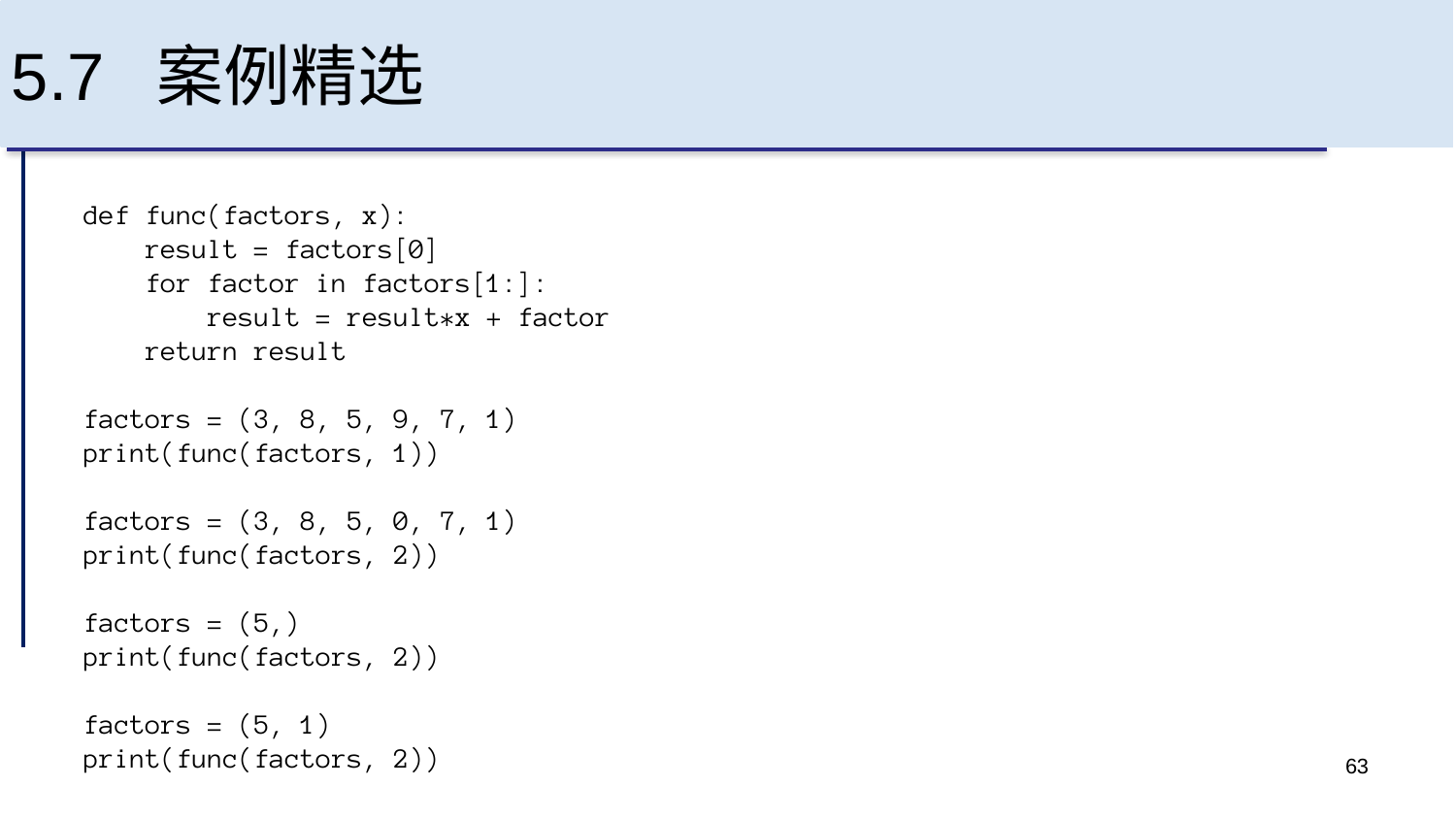

# 5.7  案例精选
def func(factors, x):
    result = factors[0]
    for factor in factors[1:]:
        result = result*x + factor
    return result

factors = (3, 8, 5, 9, 7, 1)
print(func(factors, 1))

factors = (3, 8, 5, 0, 7, 1)
print(func(factors, 2))

factors = (5,)
print(func(factors, 2))

factors = (5, 1)
print(func(factors, 2))
63